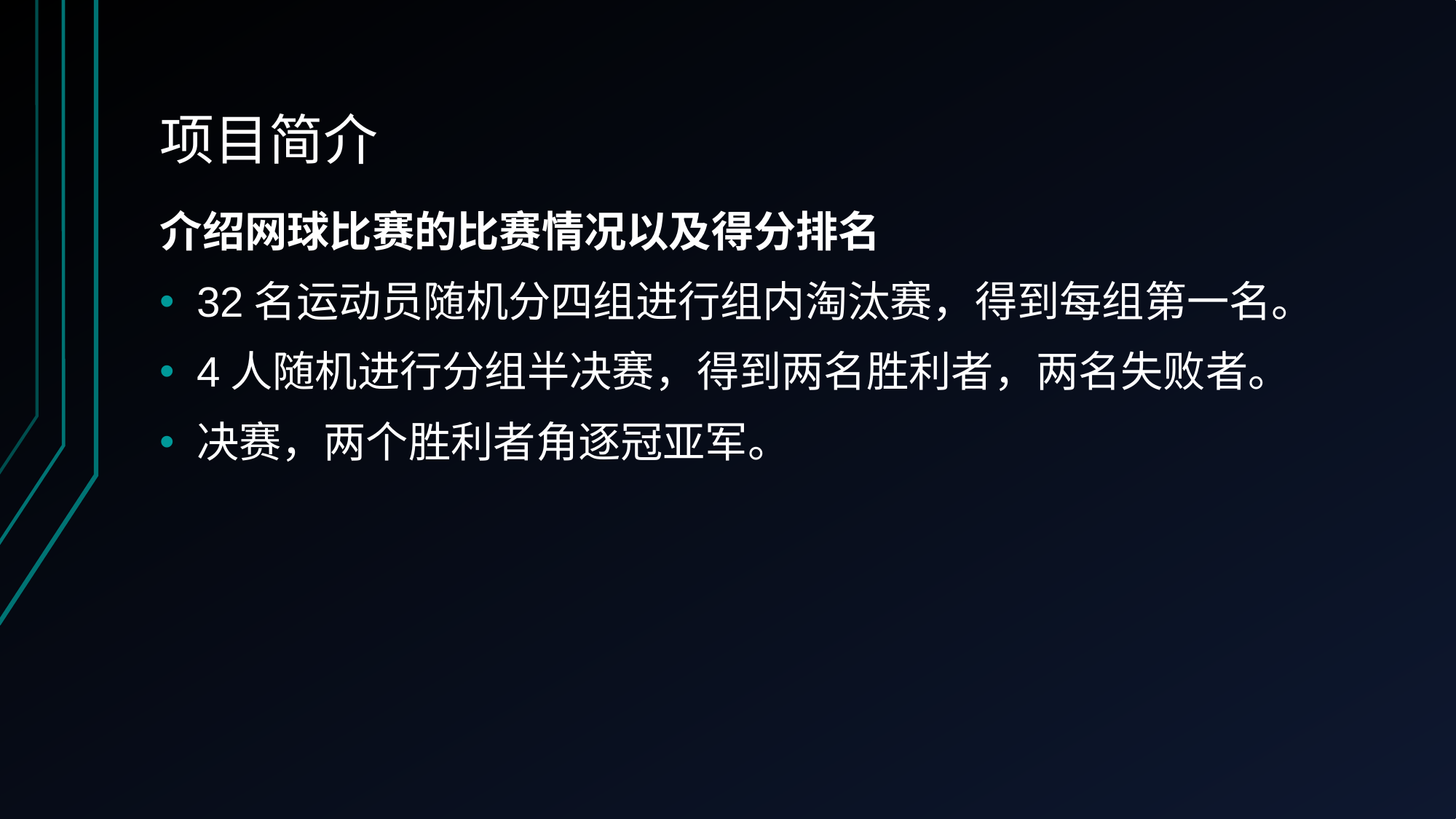

# 项目简介
介绍网球比赛的比赛情况以及得分排名
32名运动员随机分四组进行组内淘汰赛，得到每组第一名。
4人随机进行分组半决赛，得到两名胜利者，两名失败者。
决赛，两个胜利者角逐冠亚军。